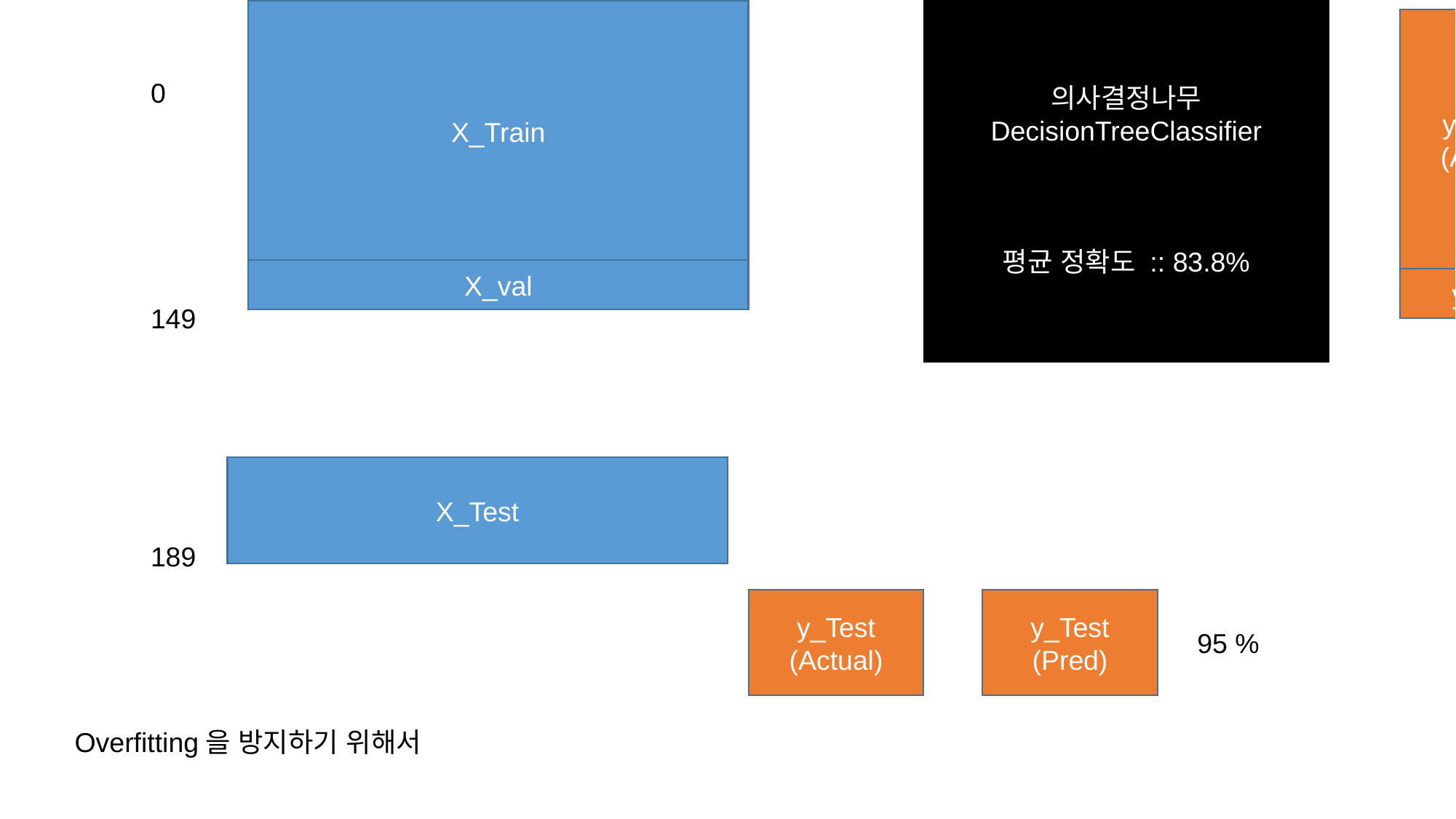

의사결정나무
DecisionTreeClassifier

평균 정확도 :: 83.8%
X_Train
X_val
y_Train
(Actual)
y_val
0
149
X_Test
y_Test (Actual)
y_Test (Pred)
189
95 %
Overfitting을 방지하기 위해서